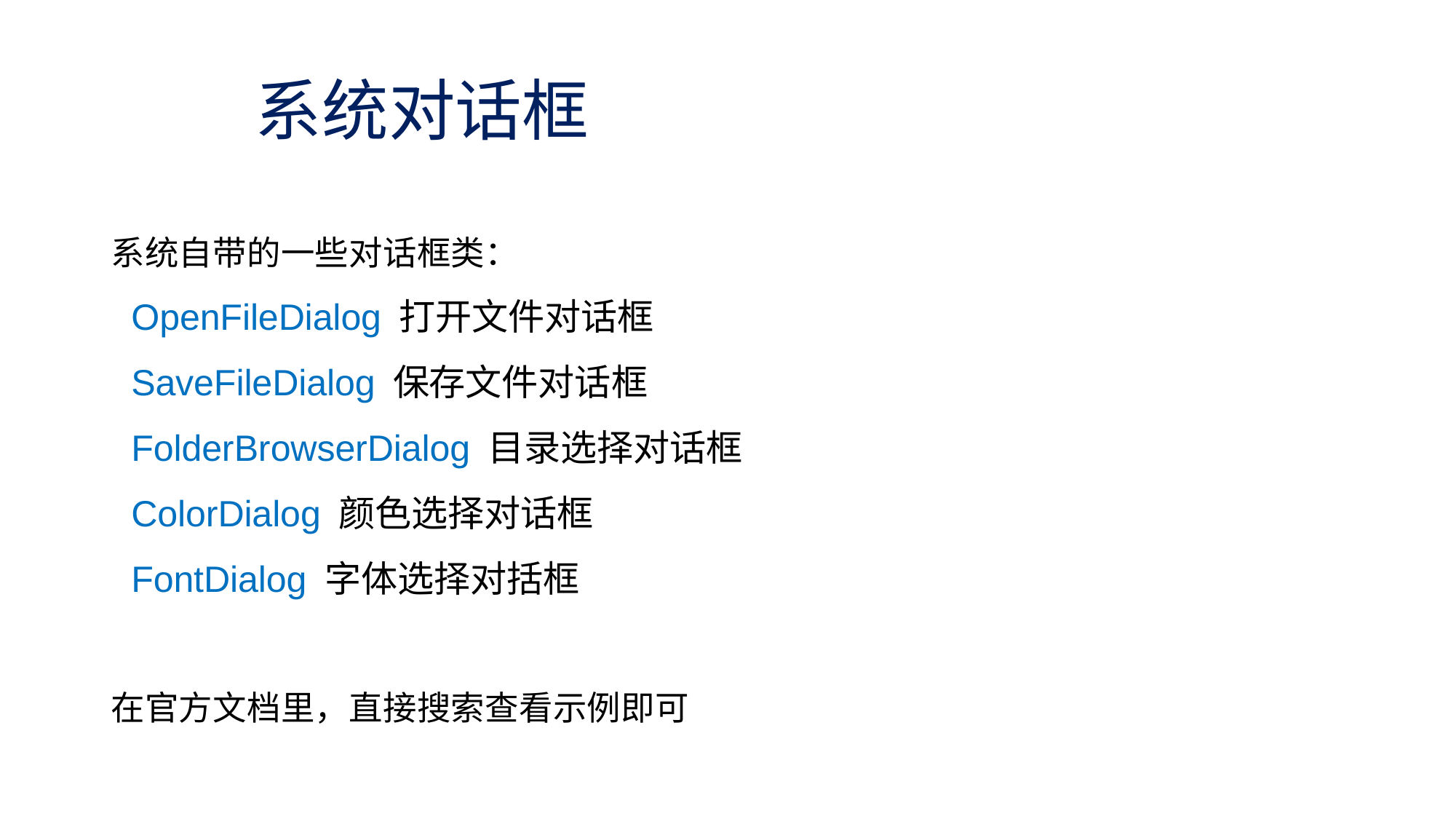

# 系统对话框
系统自带的一些对话框类：
  OpenFileDialog 打开文件对话框
  SaveFileDialog 保存文件对话框
  FolderBrowserDialog 目录选择对话框
  ColorDialog 颜色选择对话框
  FontDialog 字体选择对括框

在官方文档里，直接搜索查看示例即可